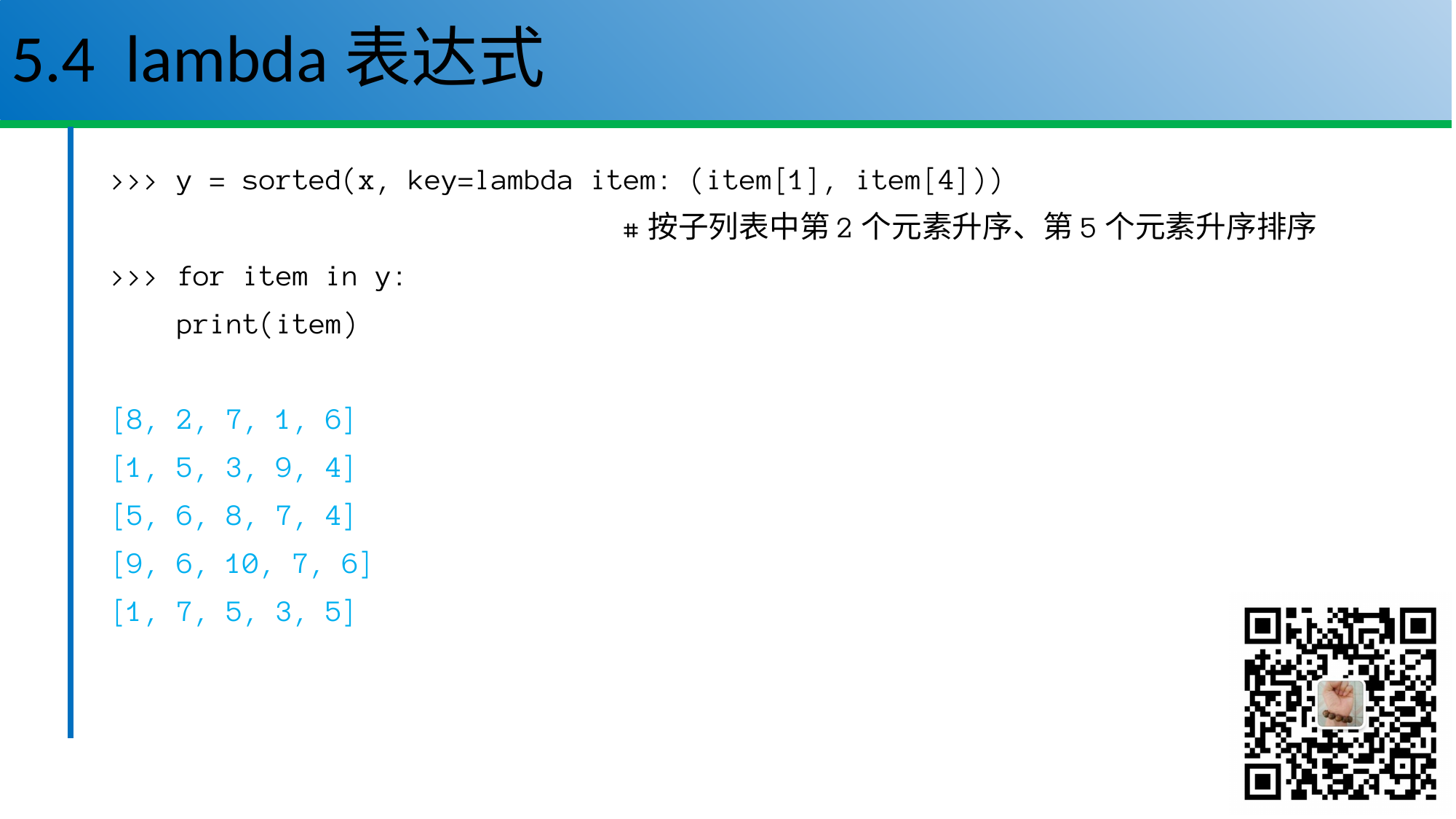

# 5.4  lambda表达式
>>> y = sorted(x, key=lambda item: (item[1], item[4]))
                               #按子列表中第2个元素升序、第5个元素升序排序
>>> for item in y:
    print(item)

[8, 2, 7, 1, 6]
[1, 5, 3, 9, 4]
[5, 6, 8, 7, 4]
[9, 6, 10, 7, 6]
[1, 7, 5, 3, 5]
64